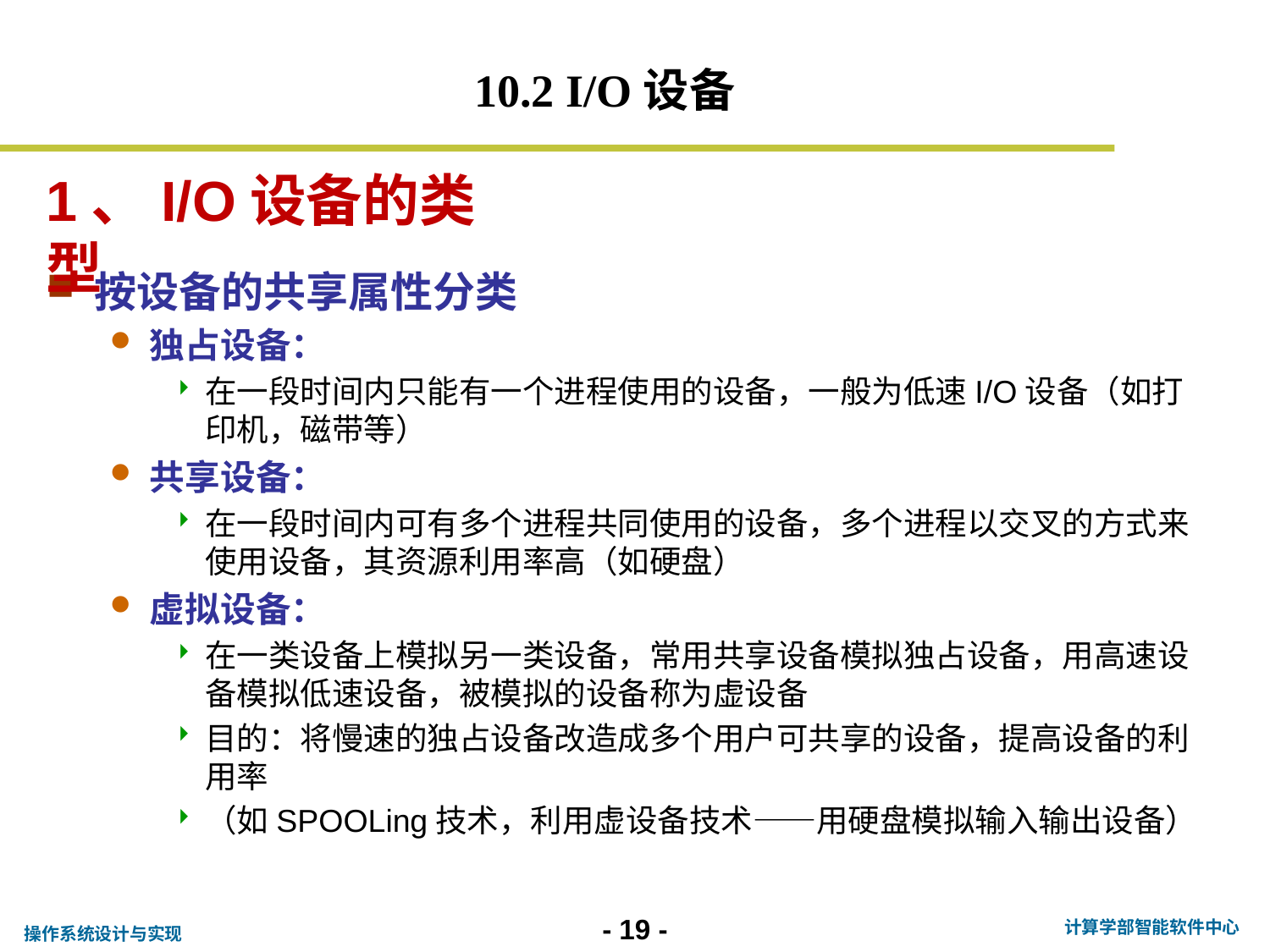

10.2 I/O设备
1、I/O设备的类型
按设备的共享属性分类
独占设备：
在一段时间内只能有一个进程使用的设备，一般为低速I/O设备（如打印机，磁带等）
共享设备：
在一段时间内可有多个进程共同使用的设备，多个进程以交叉的方式来使用设备，其资源利用率高（如硬盘）
虚拟设备：
在一类设备上模拟另一类设备，常用共享设备模拟独占设备，用高速设备模拟低速设备，被模拟的设备称为虚设备
目的：将慢速的独占设备改造成多个用户可共享的设备，提高设备的利用率
（如SPOOLing技术，利用虚设备技术——用硬盘模拟输入输出设备）